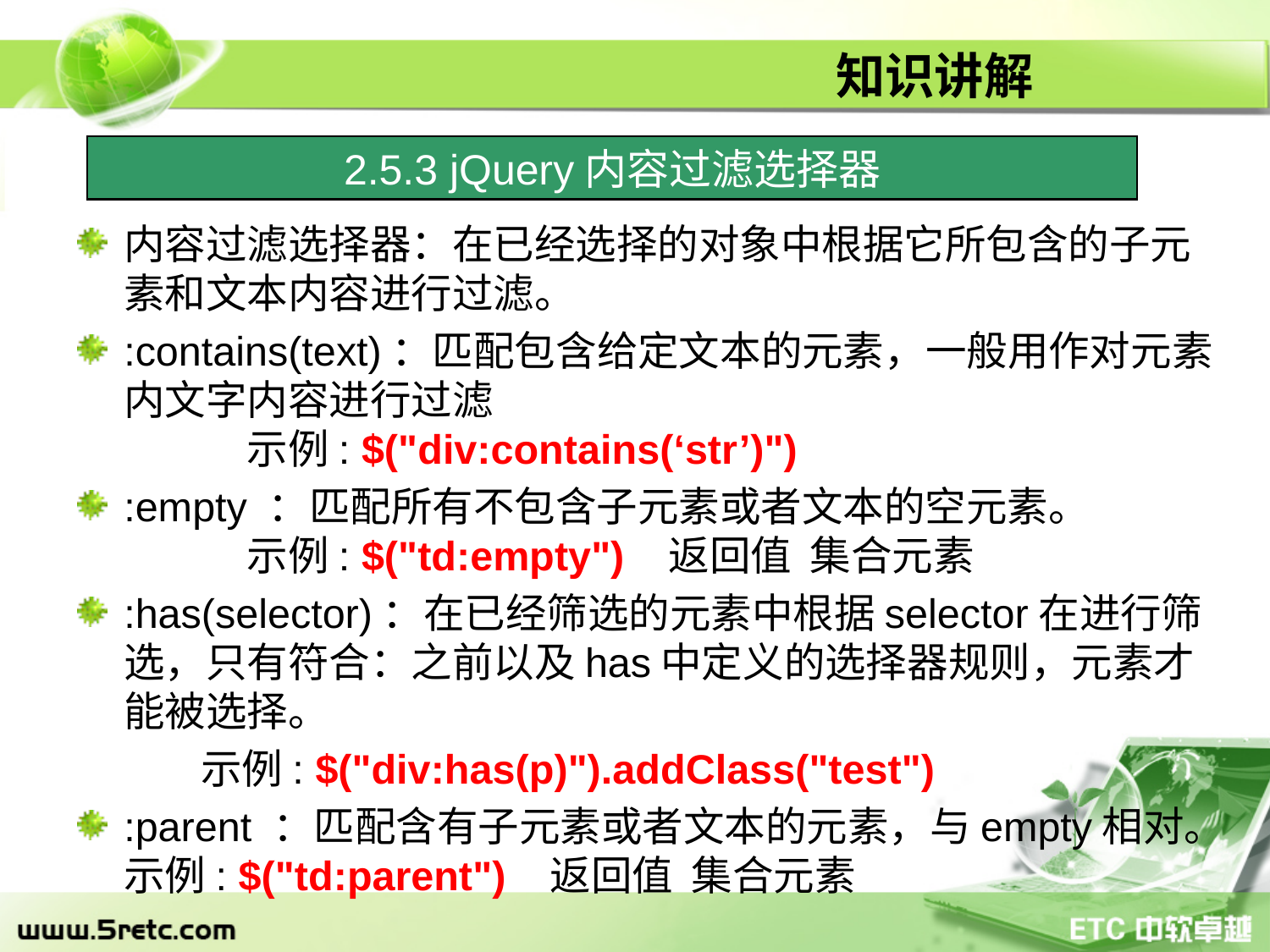

# 知识讲解
2.5.3 jQuery内容过滤选择器
内容过滤选择器：在已经选择的对象中根据它所包含的子元素和文本内容进行过滤。
:contains(text)：匹配包含给定文本的元素，一般用作对元素内文字内容进行过滤
	示例: $("div:contains(‘str’)")
:empty ：匹配所有不包含子元素或者文本的空元素。
	示例: $("td:empty")   返回值  集合元素
:has(selector)：在已经筛选的元素中根据selector在进行筛选，只有符合：之前以及has中定义的选择器规则，元素才能被选择。
	示例: $("div:has(p)").addClass("test")
:parent ：匹配含有子元素或者文本的元素，与empty相对。
	示例: $("td:parent")   返回值  集合元素